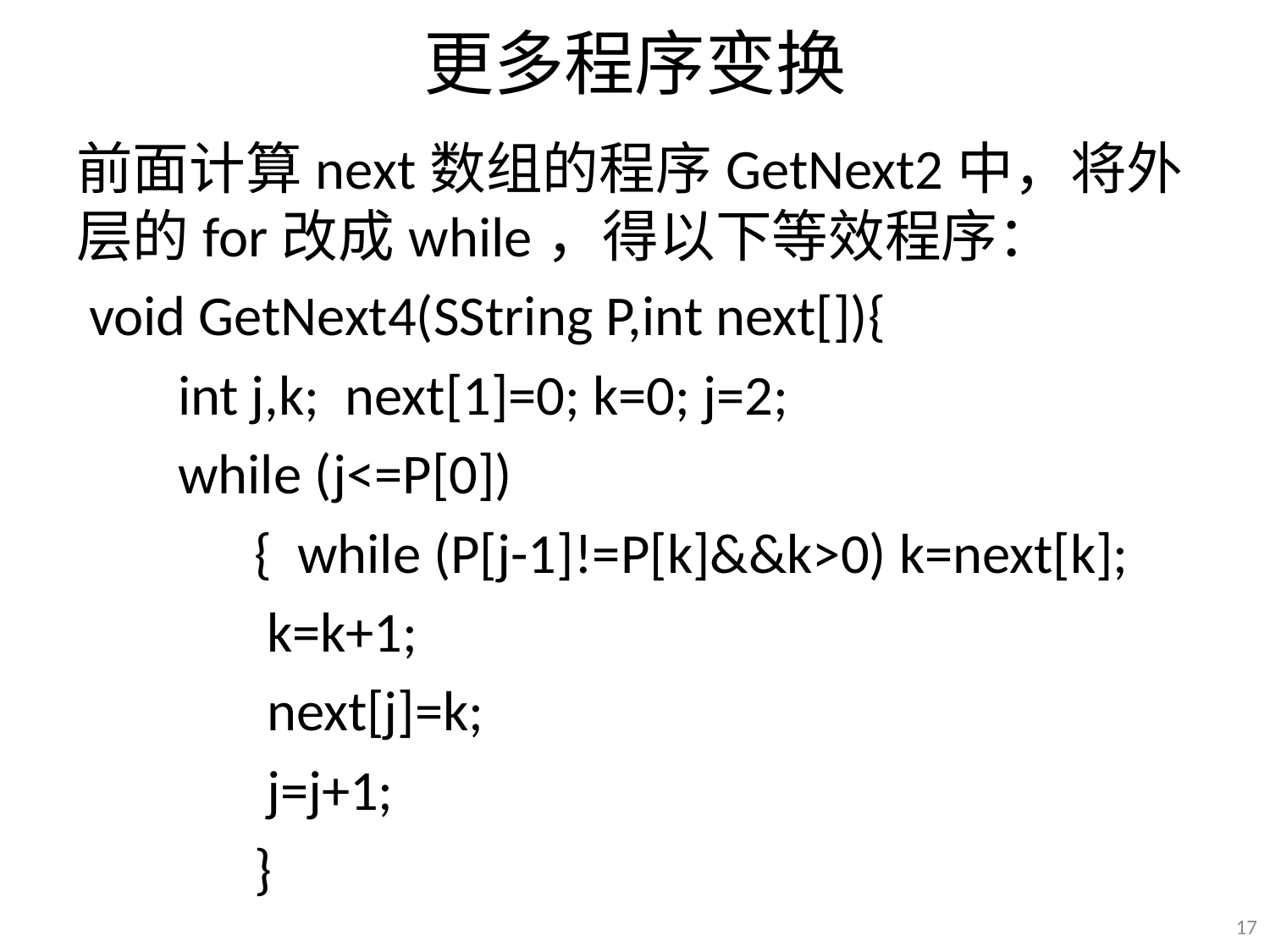

# 更多程序变换
前面计算next数组的程序GetNext2中，将外层的for改成while，得以下等效程序：
 void GetNext4(SString P,int next[]){
        int j,k;  next[1]=0; k=0; j=2;
        while (j<=P[0])
              {  while (P[j-1]!=P[k]&&k>0) k=next[k];
               k=k+1;
               next[j]=k;
               j=j+1;
              }

17